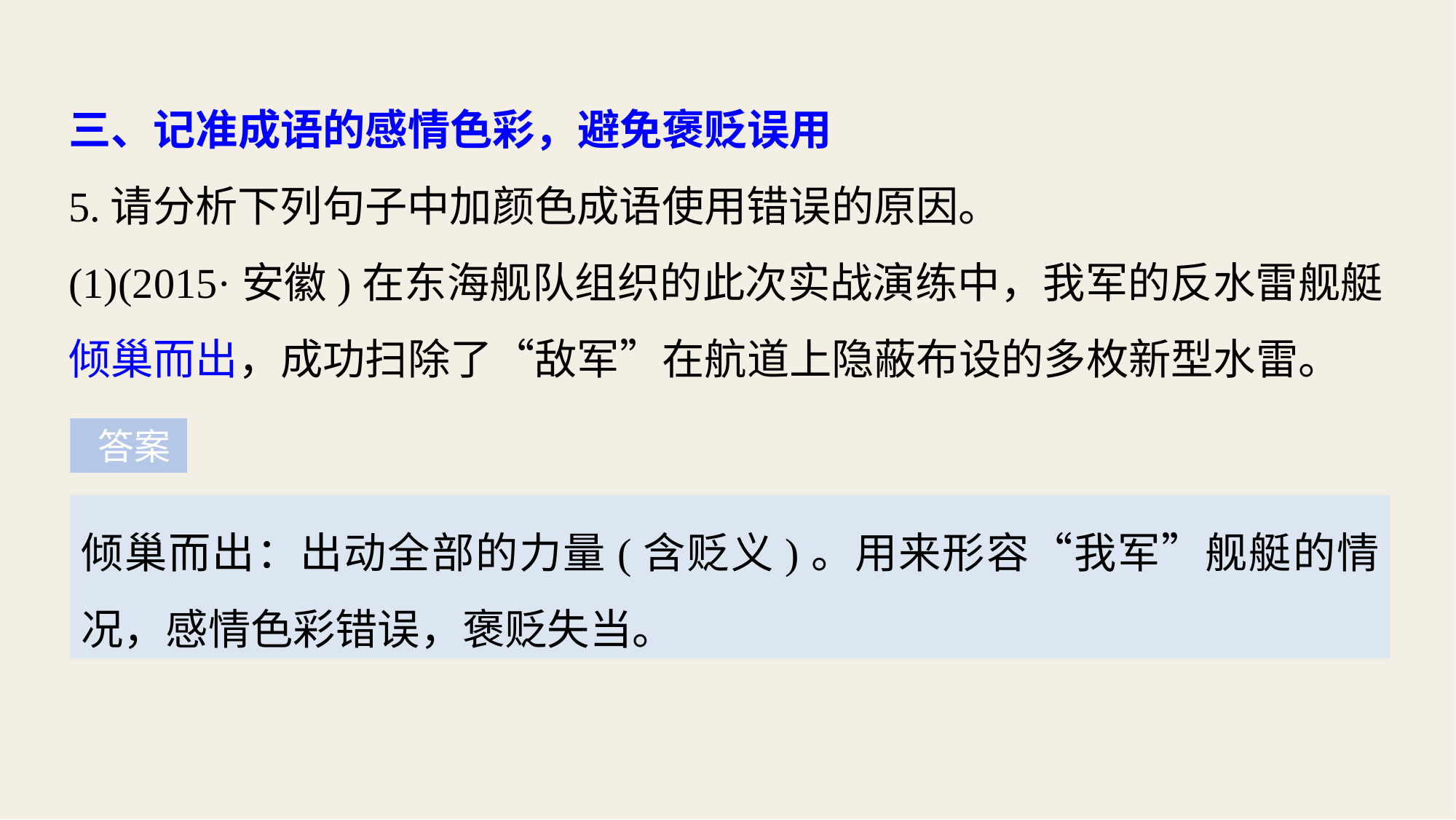

三、记准成语的感情色彩，避免褒贬误用
5.请分析下列句子中加颜色成语使用错误的原因。
(1)(2015·安徽)在东海舰队组织的此次实战演练中，我军的反水雷舰艇倾巢而出，成功扫除了“敌军”在航道上隐蔽布设的多枚新型水雷。
 答案
倾巢而出：出动全部的力量(含贬义)。用来形容“我军”舰艇的情况，感情色彩错误，褒贬失当。